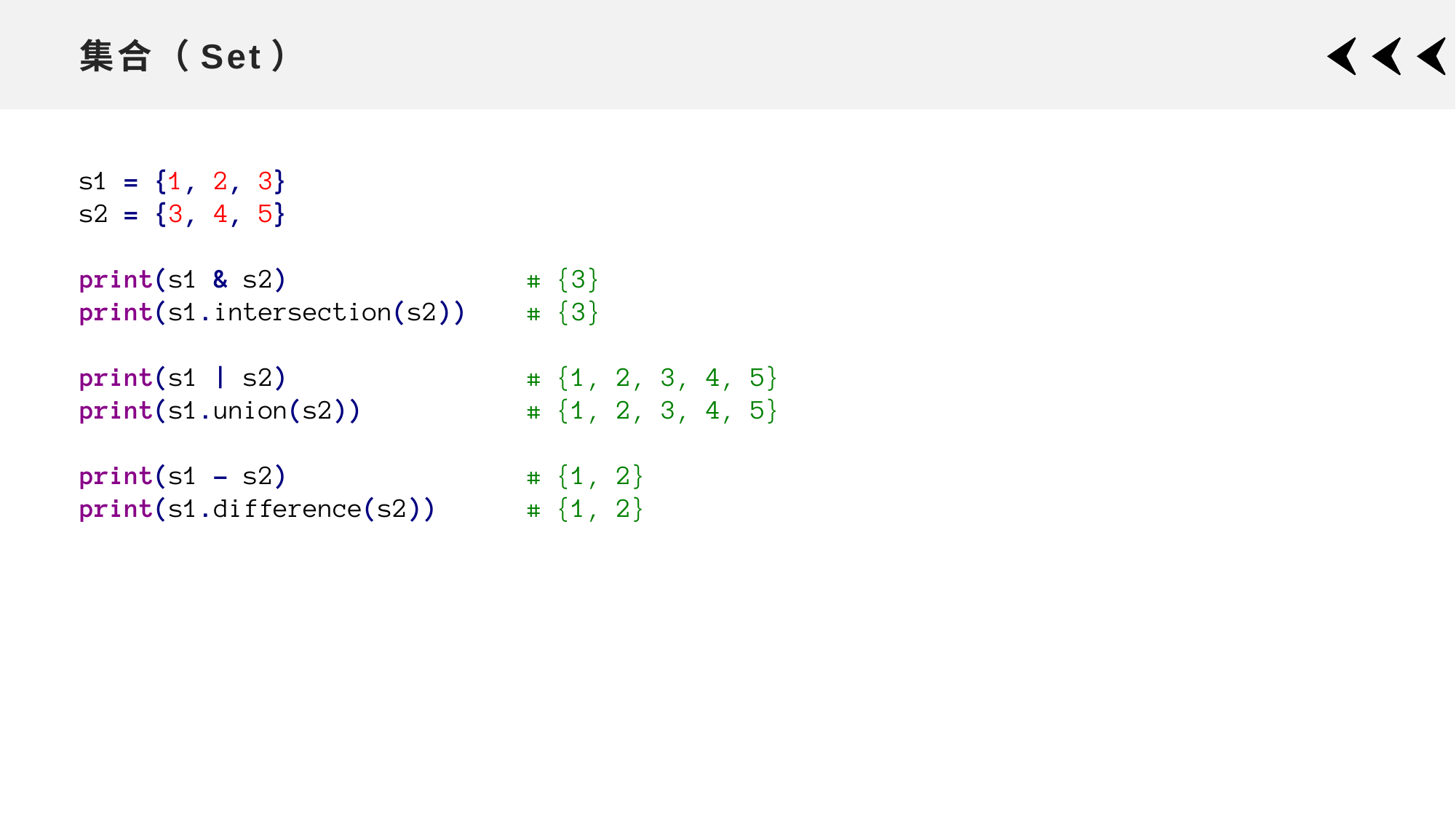

# 集合（Set）
s1 = {1, 2, 3}
s2 = {3, 4, 5}

print(s1 & s2)                # {3}
print(s1.intersection(s2))    # {3}

print(s1 | s2)                # {1, 2, 3, 4, 5}
print(s1.union(s2))           # {1, 2, 3, 4, 5}

print(s1 - s2)                # {1, 2}
print(s1.difference(s2))      # {1, 2}